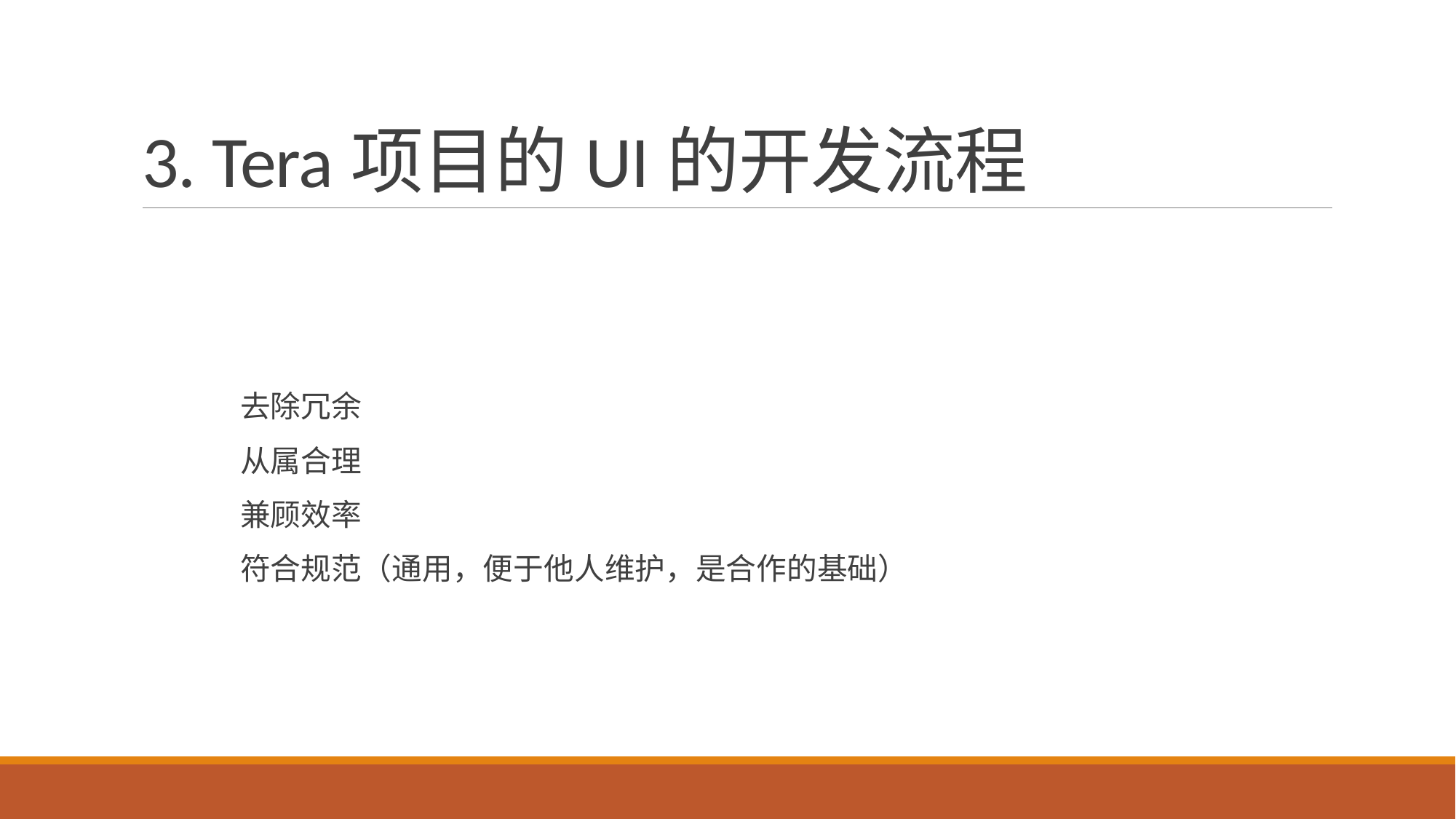

# 3. Tera项目的UI的开发流程

	去除冗余
	从属合理
	兼顾效率
	符合规范（通用，便于他人维护，是合作的基础）